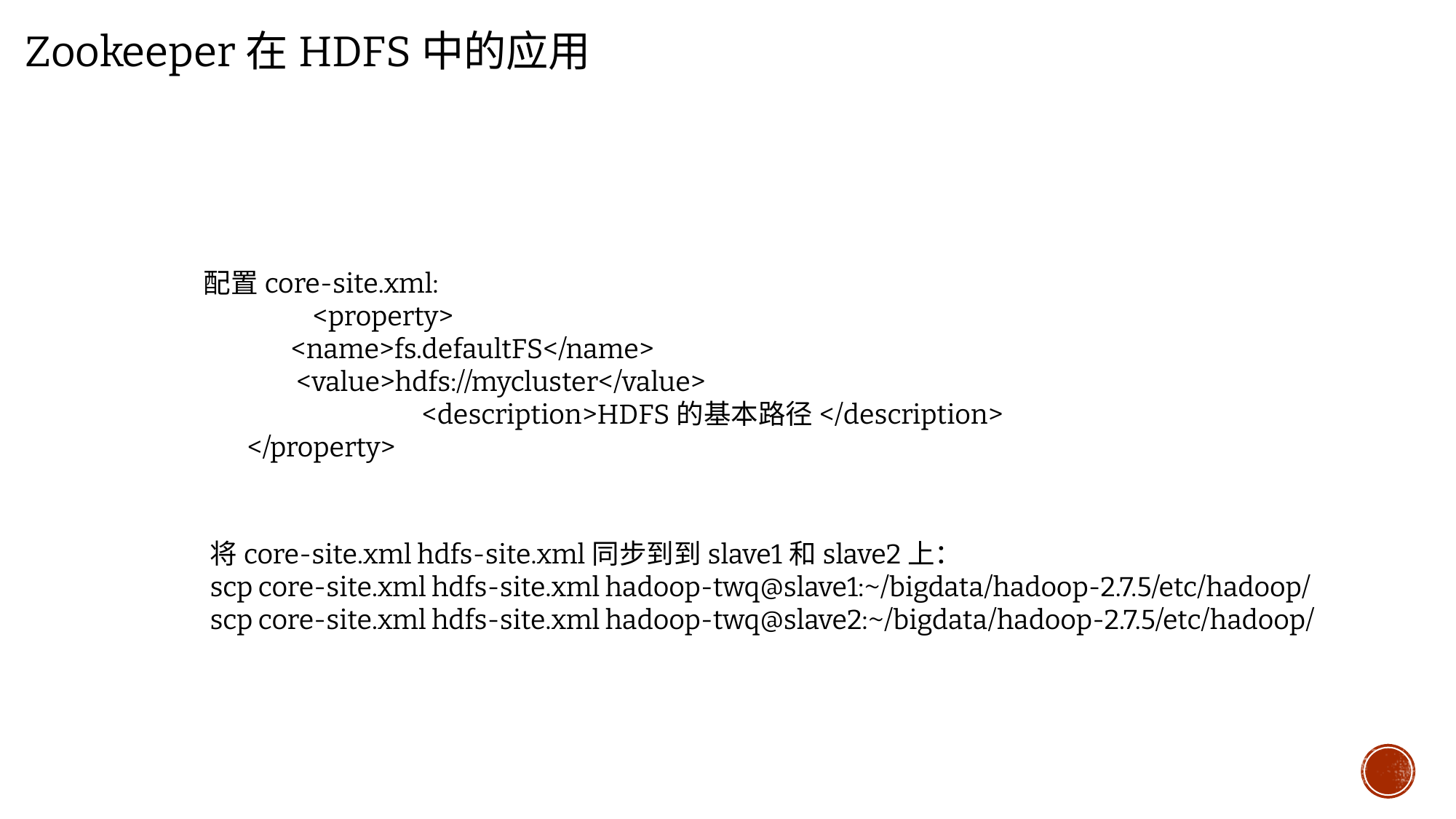

Zookeeper在HDFS中的应用
配置core-site.xml:
	<property>
                <name>fs.defaultFS</name>
                 <value>hdfs://mycluster</value>
		<description>HDFS的基本路径</description>
        </property>
将core-site.xml hdfs-site.xml同步到到slave1和slave2上：
scp core-site.xml hdfs-site.xml hadoop-twq@slave1:~/bigdata/hadoop-2.7.5/etc/hadoop/
scp core-site.xml hdfs-site.xml hadoop-twq@slave2:~/bigdata/hadoop-2.7.5/etc/hadoop/